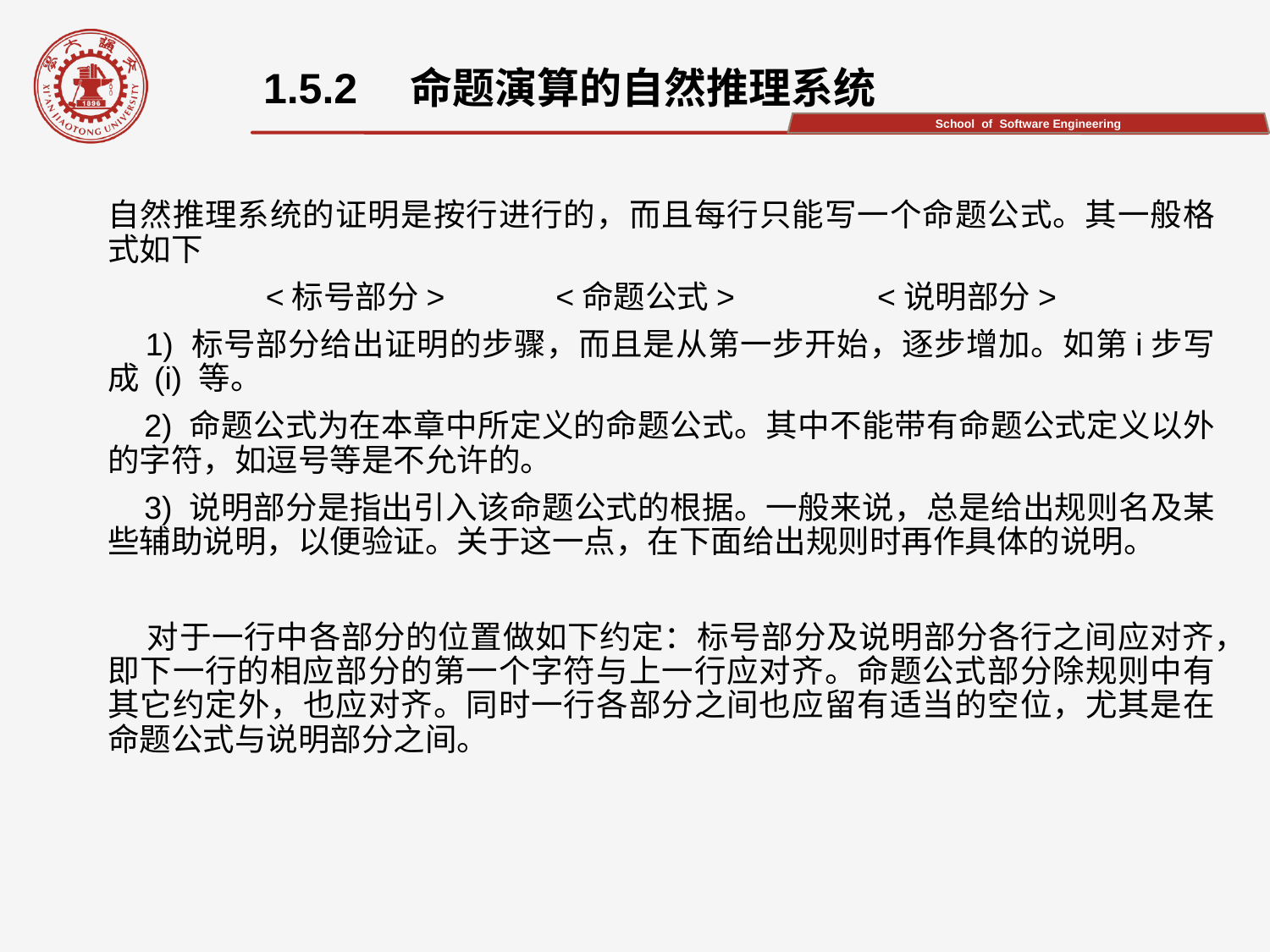

1.5.2　命题演算的自然推理系统
自然推理系统的证明是按行进行的，而且每行只能写一个命题公式。其一般格式如下
<标号部分>　　　<命题公式>　　　　<说明部分>
    1) 标号部分给出证明的步骤，而且是从第一步开始，逐步增加。如第i步写成 (i) 等。
    2) 命题公式为在本章中所定义的命题公式。其中不能带有命题公式定义以外的字符，如逗号等是不允许的。
    3) 说明部分是指出引入该命题公式的根据。一般来说，总是给出规则名及某些辅助说明，以便验证。关于这一点，在下面给出规则时再作具体的说明。

    对于一行中各部分的位置做如下约定：标号部分及说明部分各行之间应对齐，即下一行的相应部分的第一个字符与上一行应对齐。命题公式部分除规则中有其它约定外，也应对齐。同时一行各部分之间也应留有适当的空位，尤其是在命题公式与说明部分之间。